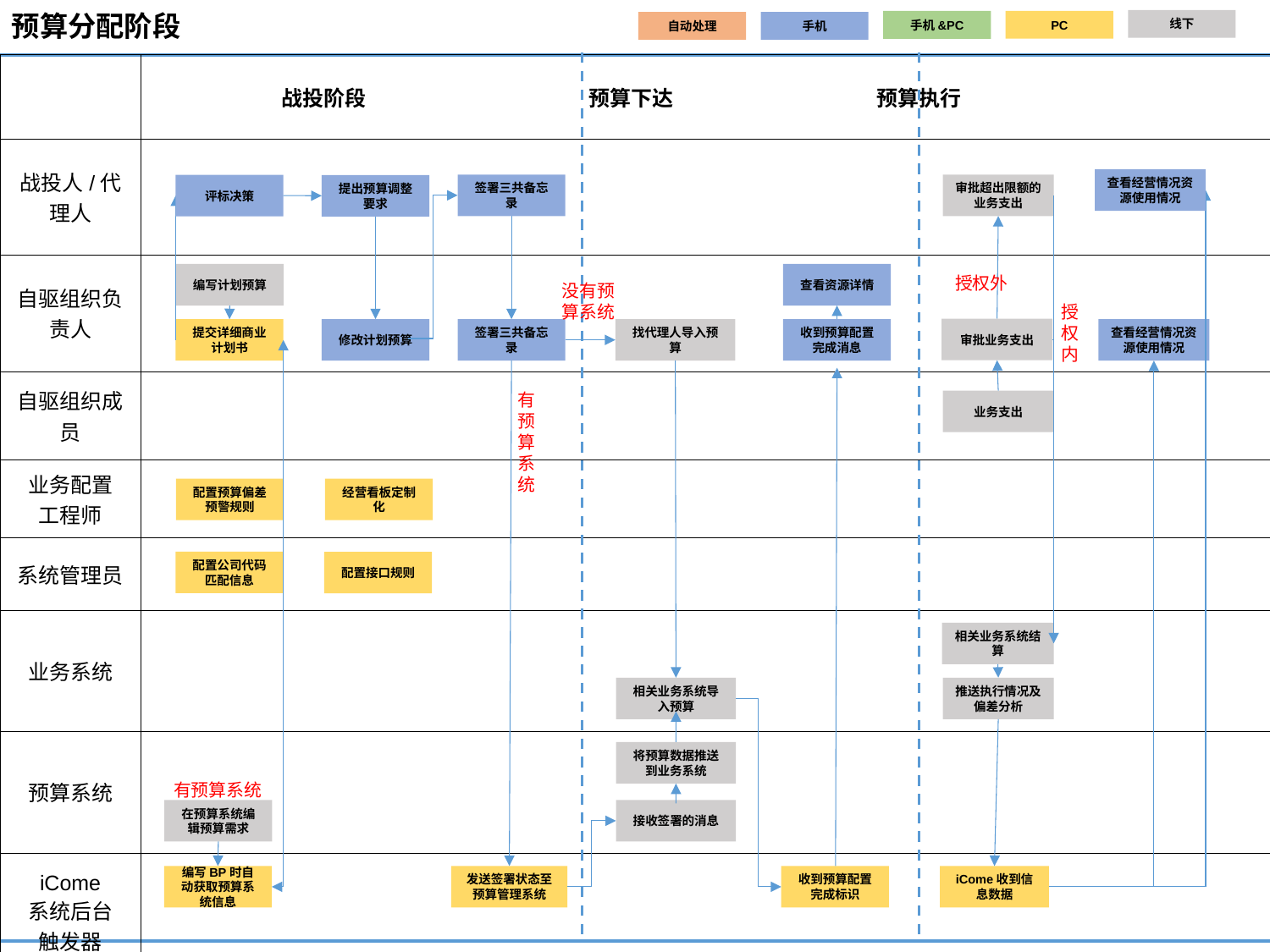

# 预算分配阶段
线下
PC
手机&PC
自动处理
手机
|  | 战投阶段 预算下达 预算执行 |
| --- | --- |
| 战投人/代理人 |  |
| 自驱组织负责人 |  |
| 自驱组织成员 |  |
| 业务配置 工程师 |  |
| 系统管理员 |  |
| 业务系统 |  |
| 预算系统 |  |
| iCome 系统后台 触发器 |  |
|  |
| --- |
查看经营情况资源使用情况
签署三共备忘录
审批超出限额的业务支出
评标决策
提出预算调整要求
编写计划预算
查看资源详情
授权外
没有预算系统
授权内
审批业务支出
提交详细商业计划书
修改计划预算
签署三共备忘录
找代理人导入预算
收到预算配置完成消息
查看经营情况资源使用情况
有预算系统
业务支出
配置预算偏差预警规则
经营看板定制化
配置公司代码匹配信息
配置接口规则
相关业务系统结算
相关业务系统导入预算
推送执行情况及偏差分析
将预算数据推送到业务系统
有预算系统
在预算系统编辑预算需求
接收签署的消息
编写BP时自动获取预算系统信息
发送签署状态至预算管理系统
收到预算配置完成标识
iCome收到信息数据